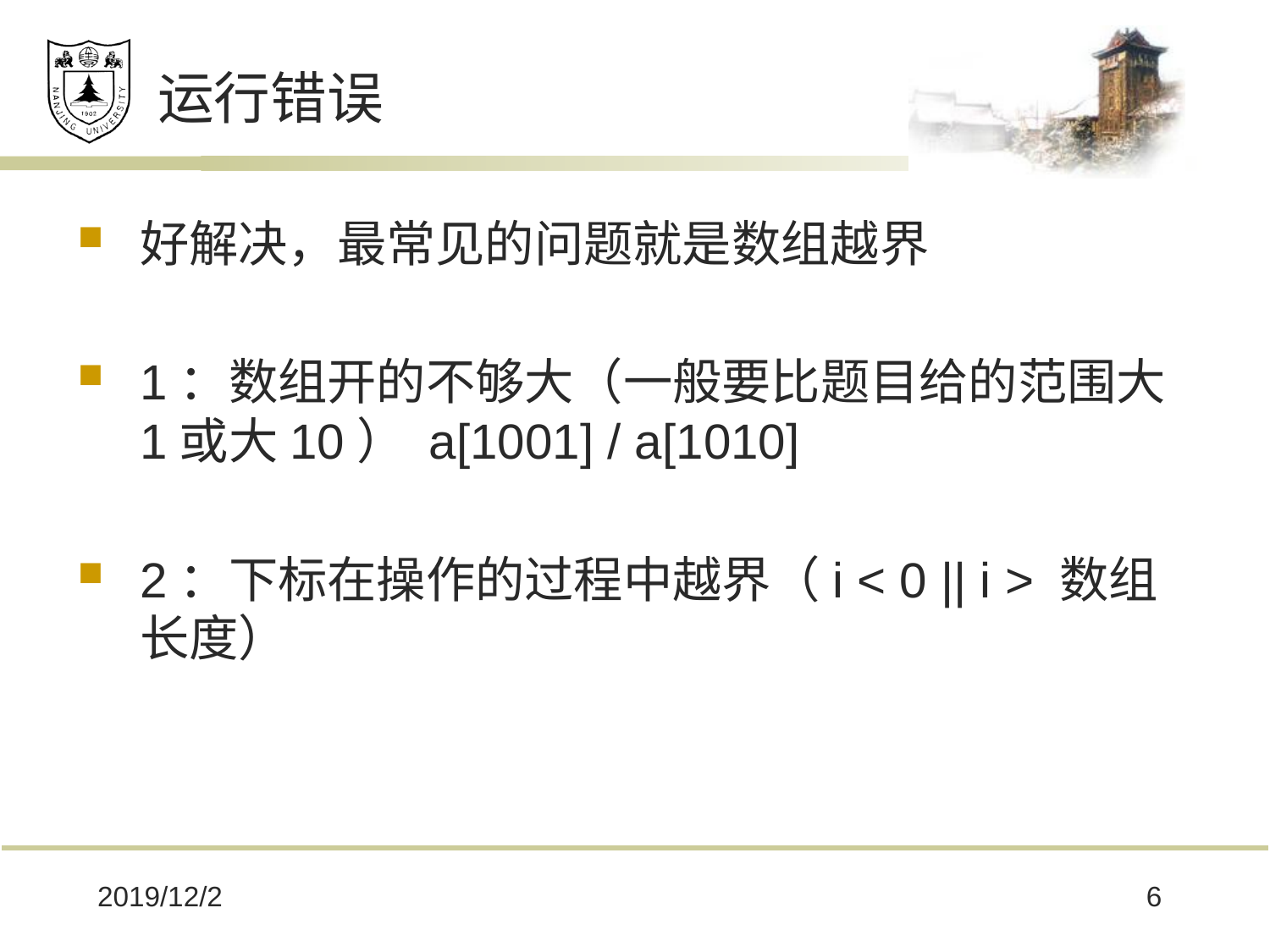

# 运行错误
好解决，最常见的问题就是数组越界

1：数组开的不够大（一般要比题目给的范围大1或大10） a[1001] / a[1010]

2：下标在操作的过程中越界（i < 0 || i > 数组长度）
2019/12/2
6